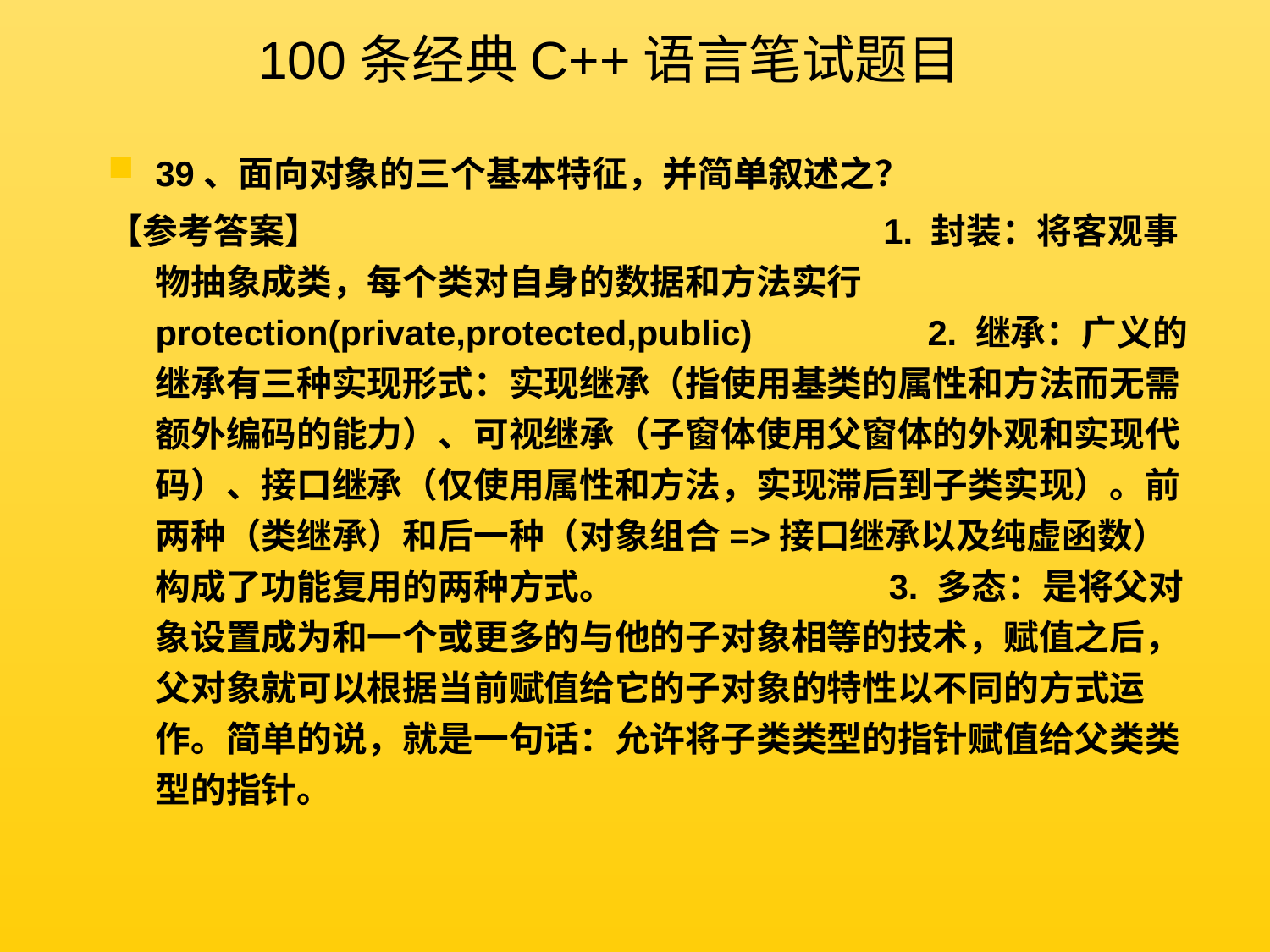

100条经典C++语言笔试题目
39、面向对象的三个基本特征，并简单叙述之？
【参考答案】                                                                     1. 封装：将客观事物抽象成类，每个类对自身的数据和方法实行protection(private,protected,public)                  2. 继承：广义的继承有三种实现形式：实现继承（指使用基类的属性和方法而无需额外编码的能力）、可视继承（子窗体使用父窗体的外观和实现代码）、接口继承（仅使用属性和方法，实现滞后到子类实现）。前两种（类继承）和后一种（对象组合=>接口继承以及纯虚函数）构成了功能复用的两种方式。                                 3. 多态：是将父对象设置成为和一个或更多的与他的子对象相等的技术，赋值之后，父对象就可以根据当前赋值给它的子对象的特性以不同的方式运作。简单的说，就是一句话：允许将子类类型的指针赋值给父类类型的指针。